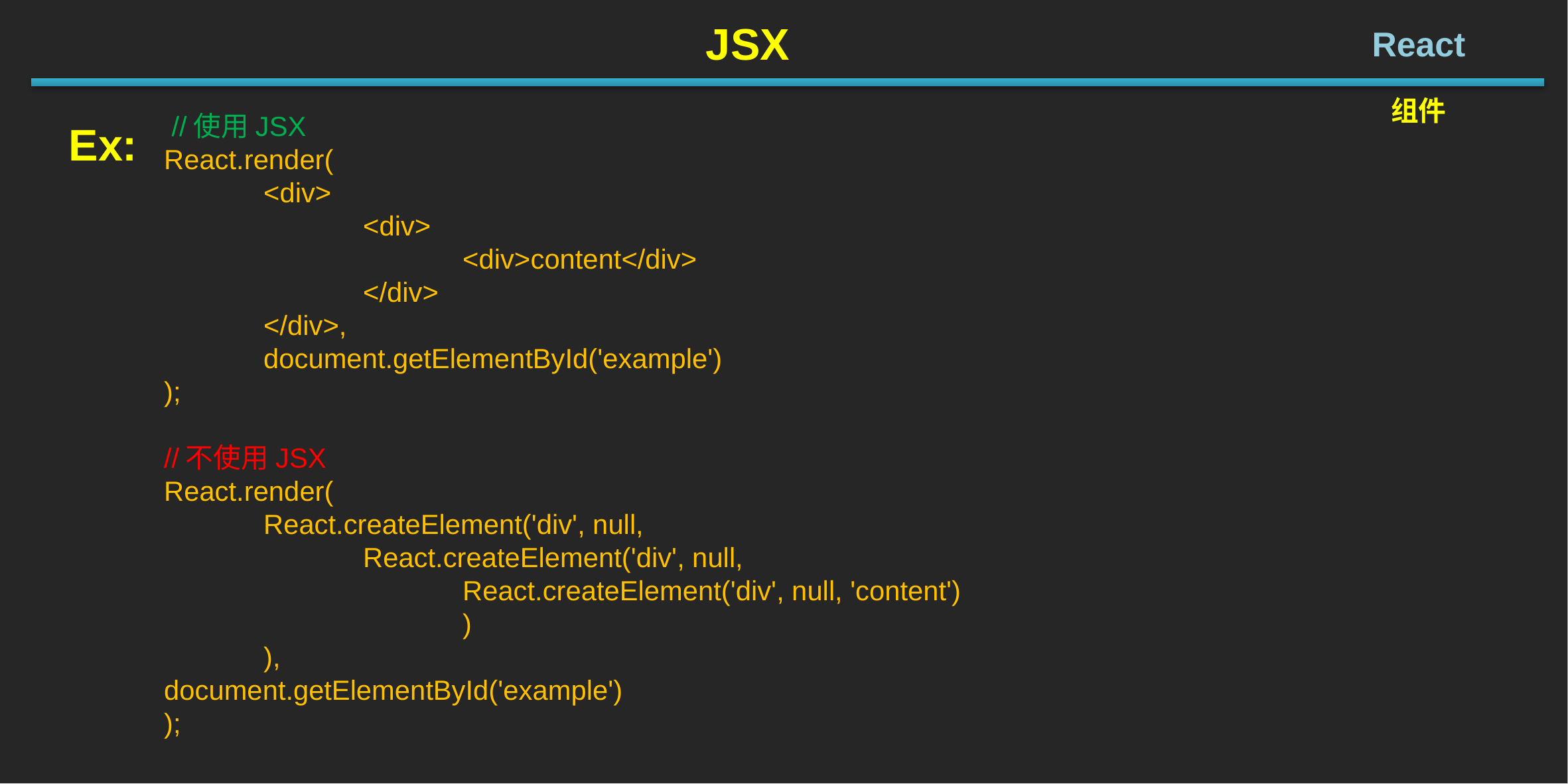

JSX
# React

组件
 //使用JSX
React.render(
	<div>
		<div>
			<div>content</div>
		</div>
	</div>,
	document.getElementById('example')
);

//不使用JSX
React.render(
	React.createElement('div', null,
		React.createElement('div', null,
			React.createElement('div', null, 'content')
			)
	),
document.getElementById('example')
);

Ex: